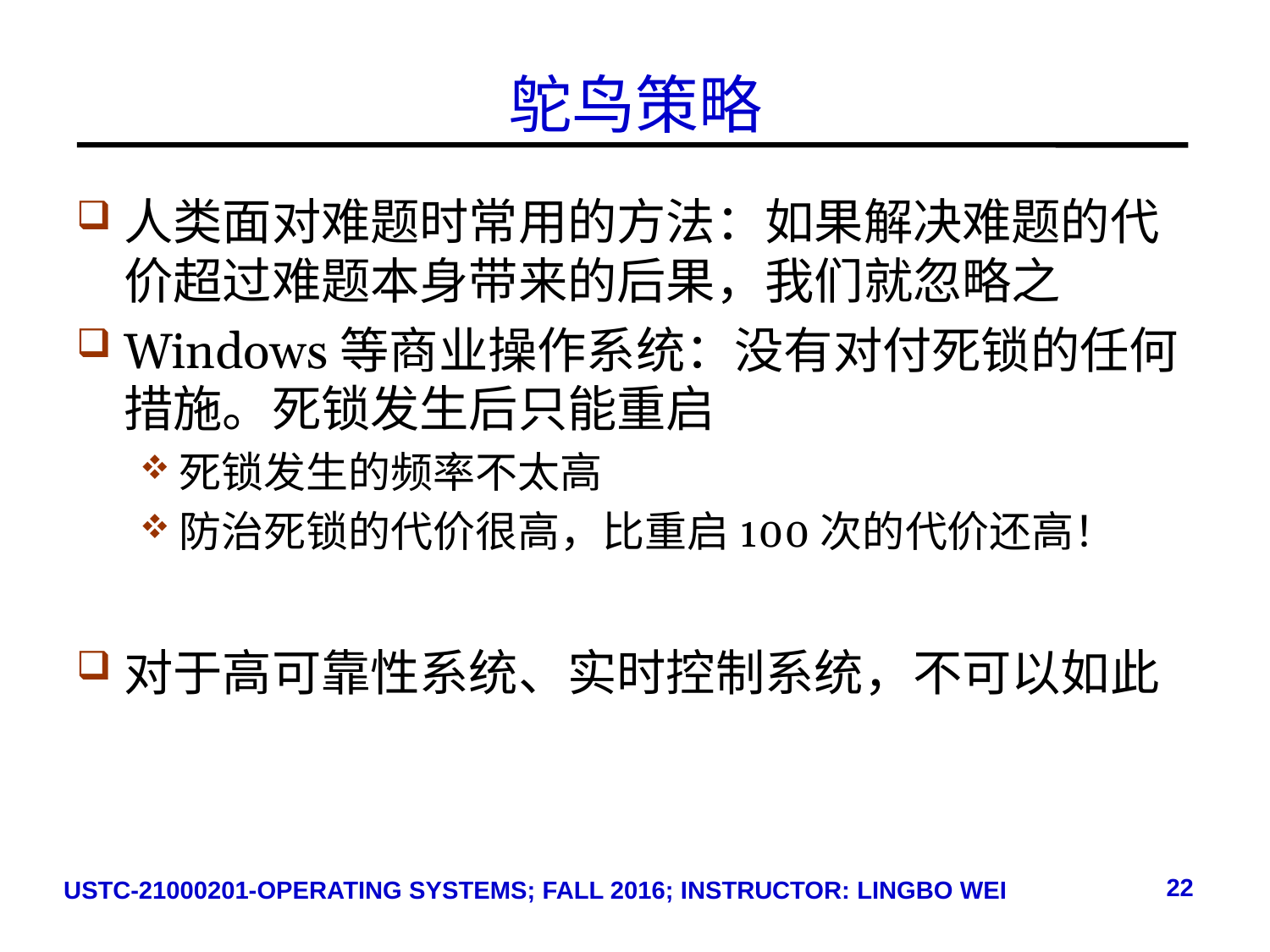

# 鸵鸟策略
人类面对难题时常用的方法：如果解决难题的代价超过难题本身带来的后果，我们就忽略之
Windows等商业操作系统：没有对付死锁的任何措施。死锁发生后只能重启
死锁发生的频率不太高
防治死锁的代价很高，比重启100次的代价还高！

对于高可靠性系统、实时控制系统，不可以如此

22
USTC-21000201-OPERATING SYSTEMS; FALL 2016; INSTRUCTOR: LINGBO WEI